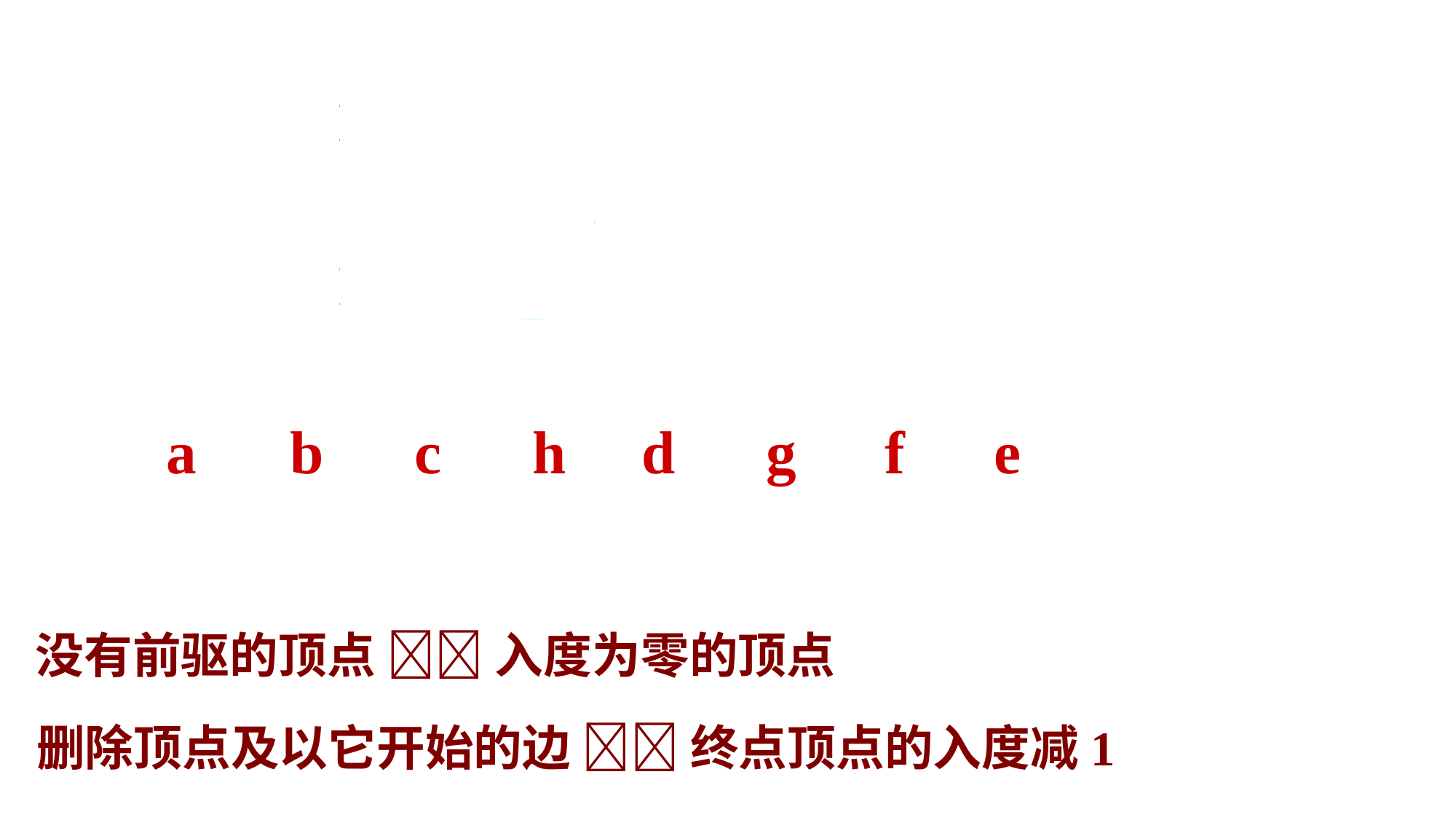

c

a
d

g
e

b
f

h

a
b
c
h
d
g
f
e
   没有前驱的顶点 ≡≡ 入度为零的顶点
删除顶点及以它开始的边 ≡≡ 终点顶点的入度减1